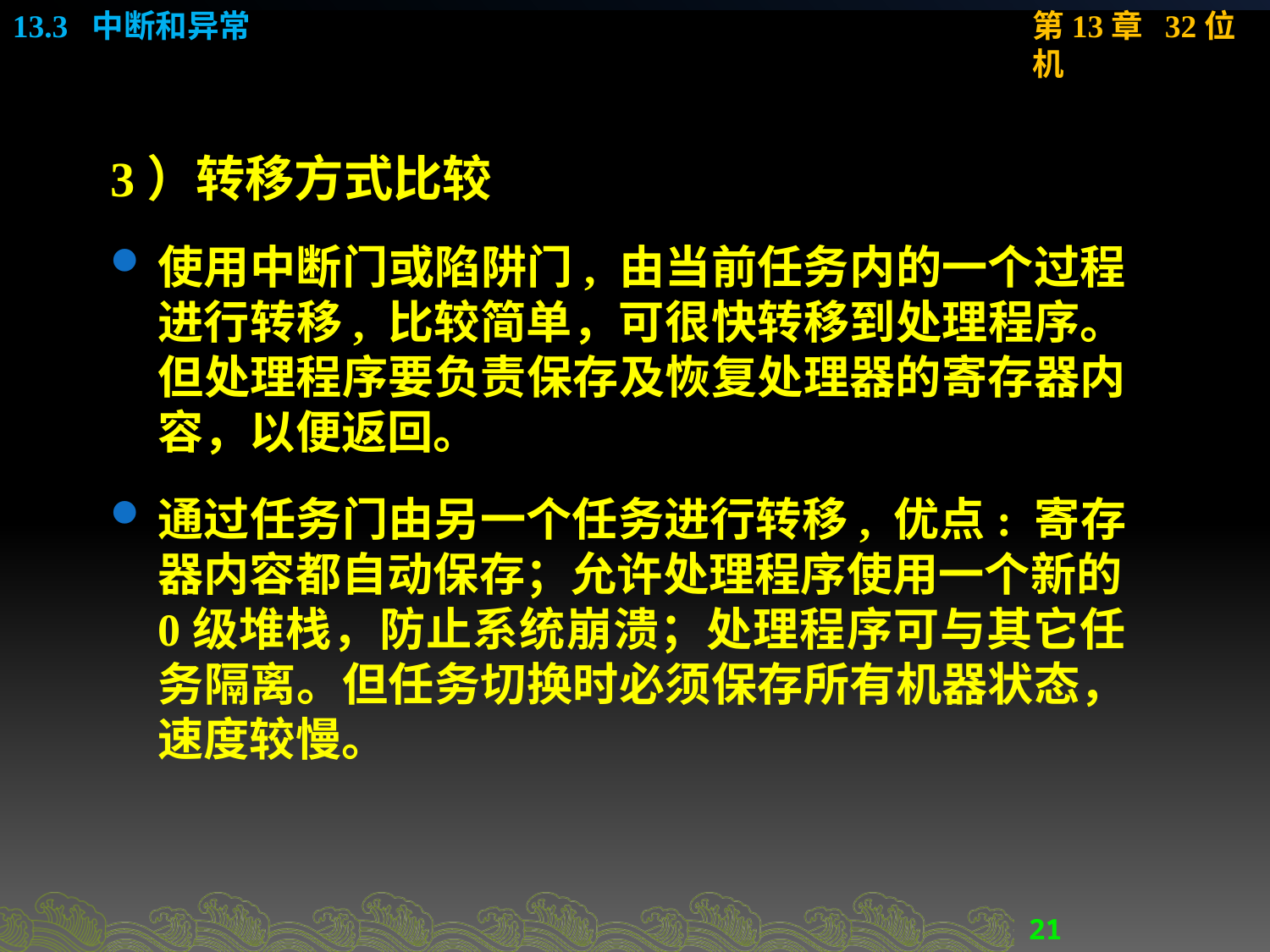

3）转移方式比较
使用中断门或陷阱门, 由当前任务内的一个过程进行转移, 比较简单，可很快转移到处理程序。但处理程序要负责保存及恢复处理器的寄存器内容，以便返回。
通过任务门由另一个任务进行转移, 优点: 寄存器内容都自动保存；允许处理程序使用一个新的0级堆栈，防止系统崩溃；处理程序可与其它任务隔离。但任务切换时必须保存所有机器状态，速度较慢。